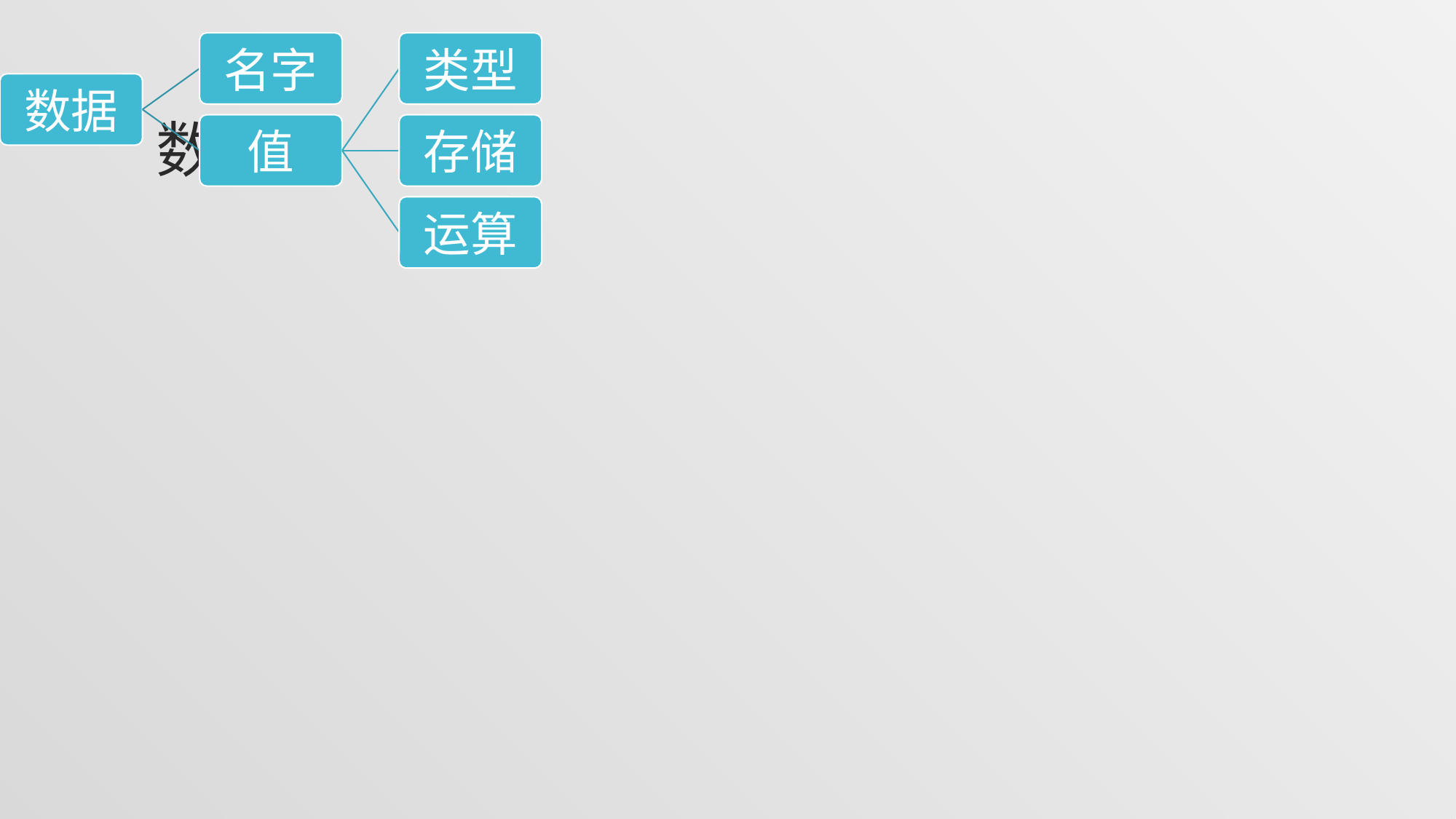

# 数据
数据

名字

值

类型

存储

运算